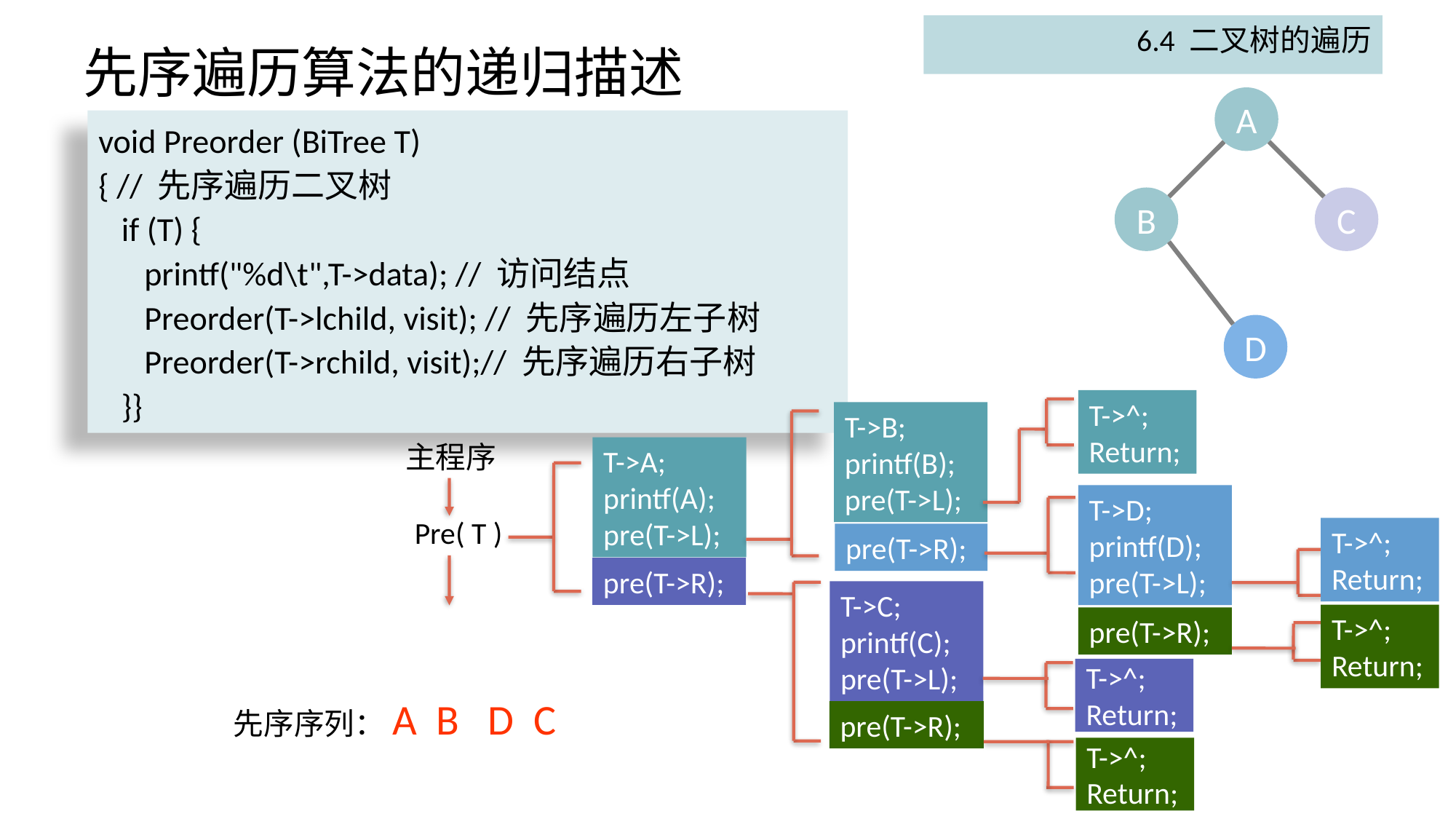

6.4 二叉树的遍历
# 先序遍历算法的递归描述
A
void Preorder (BiTree T)
{ // 先序遍历二叉树
   if (T) {
      printf("%d\t",T->data); // 访问结点
      Preorder(T->lchild, visit); // 先序遍历左子树
      Preorder(T->rchild, visit);// 先序遍历右子树
   }}
B
C
D
T->^;
Return;

T->B;
printf(B);
pre(T->L);

主程序

Pre( T )
T->A;
printf(A);
pre(T->L);

T->D;
printf(D);
pre(T->L);

T->^;
Return;
pre(T->R);

pre(T->R);
T->C;
printf(C);
pre(T->L);

T->^;
Return;
pre(T->R);

T->^;
Return;

先序序列：A  B   D  C
pre(T->R);
T->^;
Return;